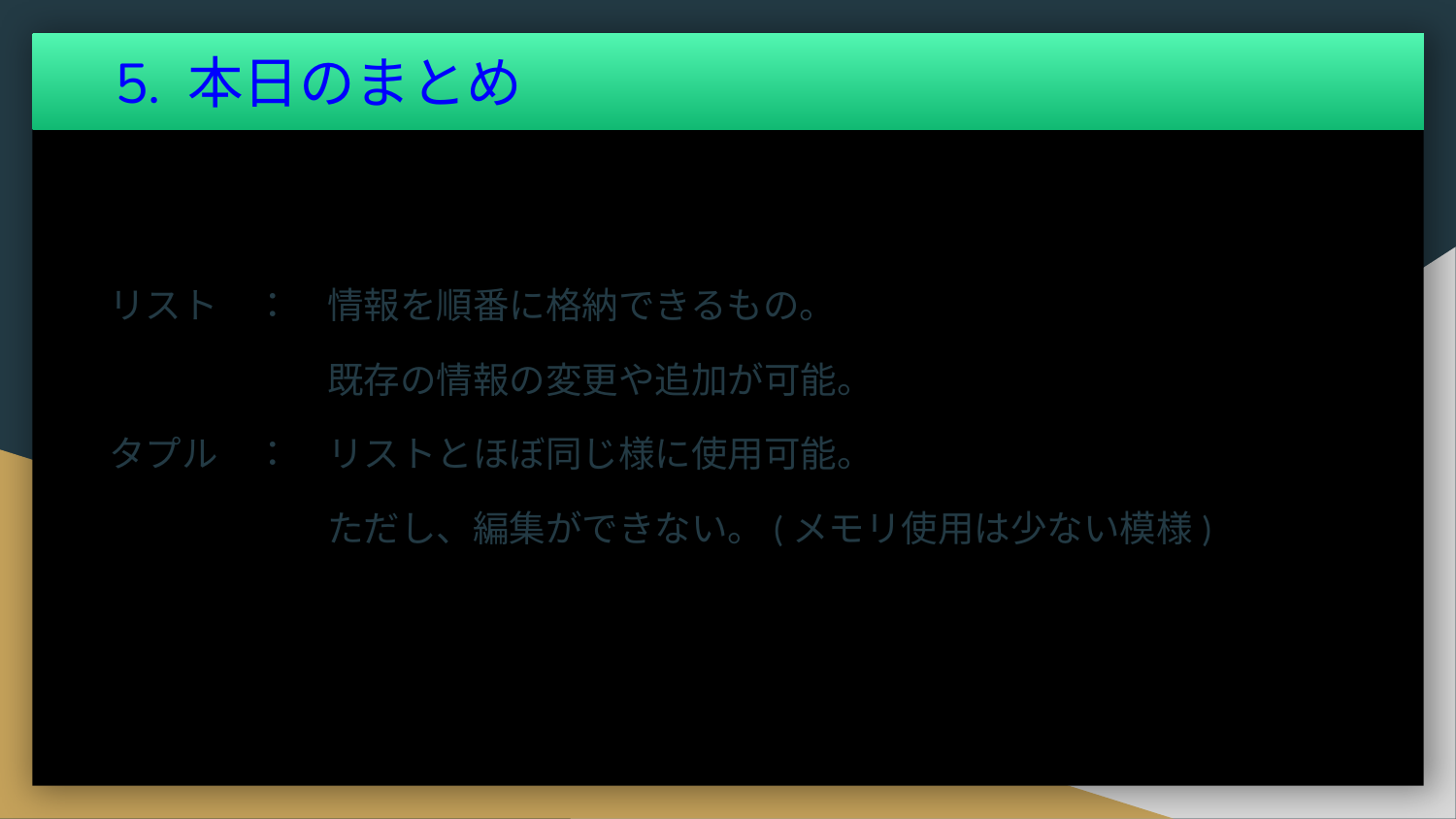

5. 本日のまとめ

　リスト　：　情報を順番に格納できるもの。
	　　　既存の情報の変更や追加が可能。
　タプル　：　リストとほぼ同じ様に使用可能。
	　　　ただし、編集ができない。(メモリ使用は少ない模様)